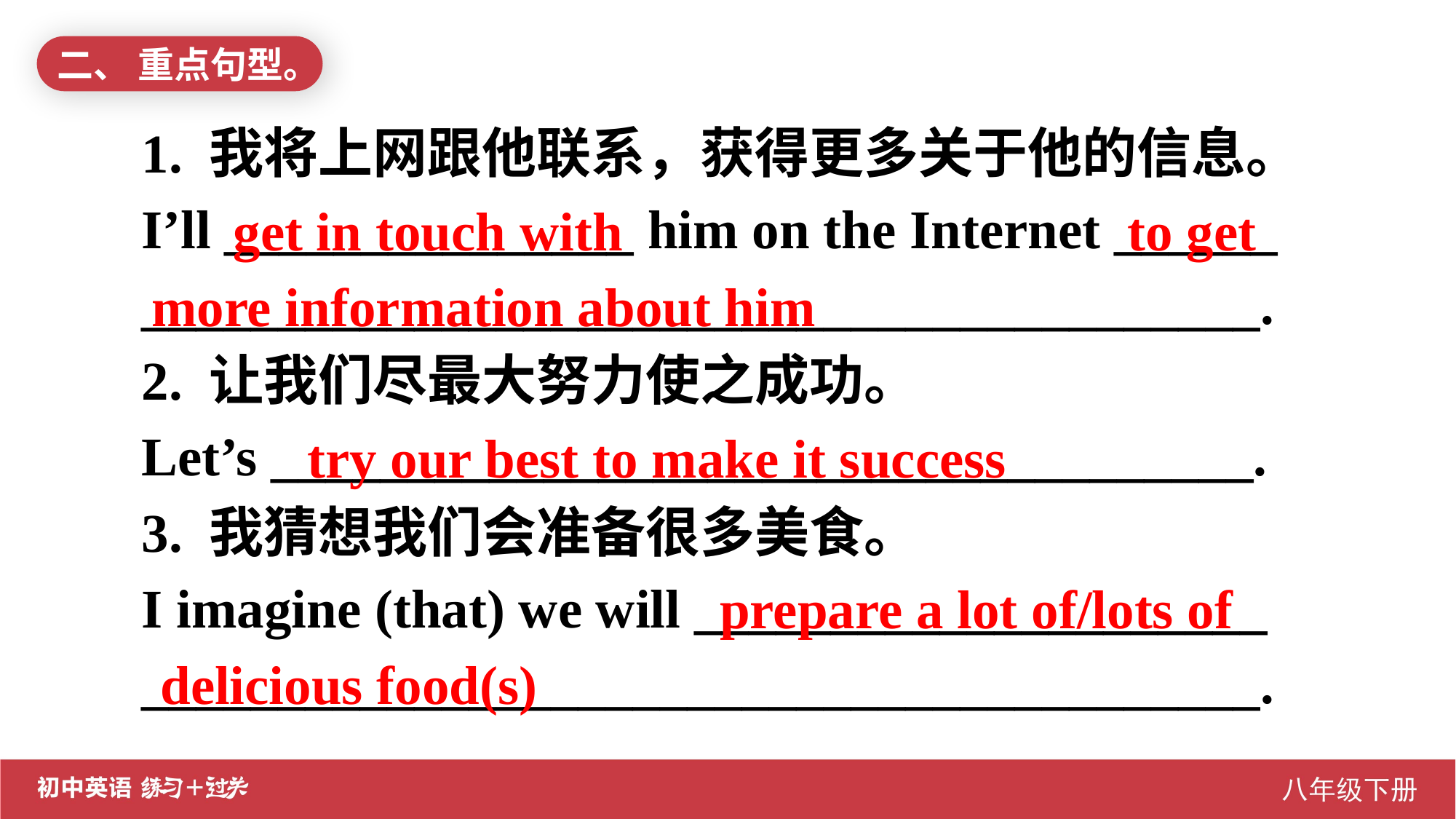

二、 重点句型。
1. 我将上网跟他联系，获得更多关于他的信息。
I’ll _______________ him on the Internet ______
_________________________________________.
2. 让我们尽最大努力使之成功。
Let’s ____________________________________.
3. 我猜想我们会准备很多美食。
I imagine (that) we will _____________________
_________________________________________.
      get in touch with                                     to get more information about him
 try our best to make it success
                                         prepare a lot of/lots of delicious food(s)